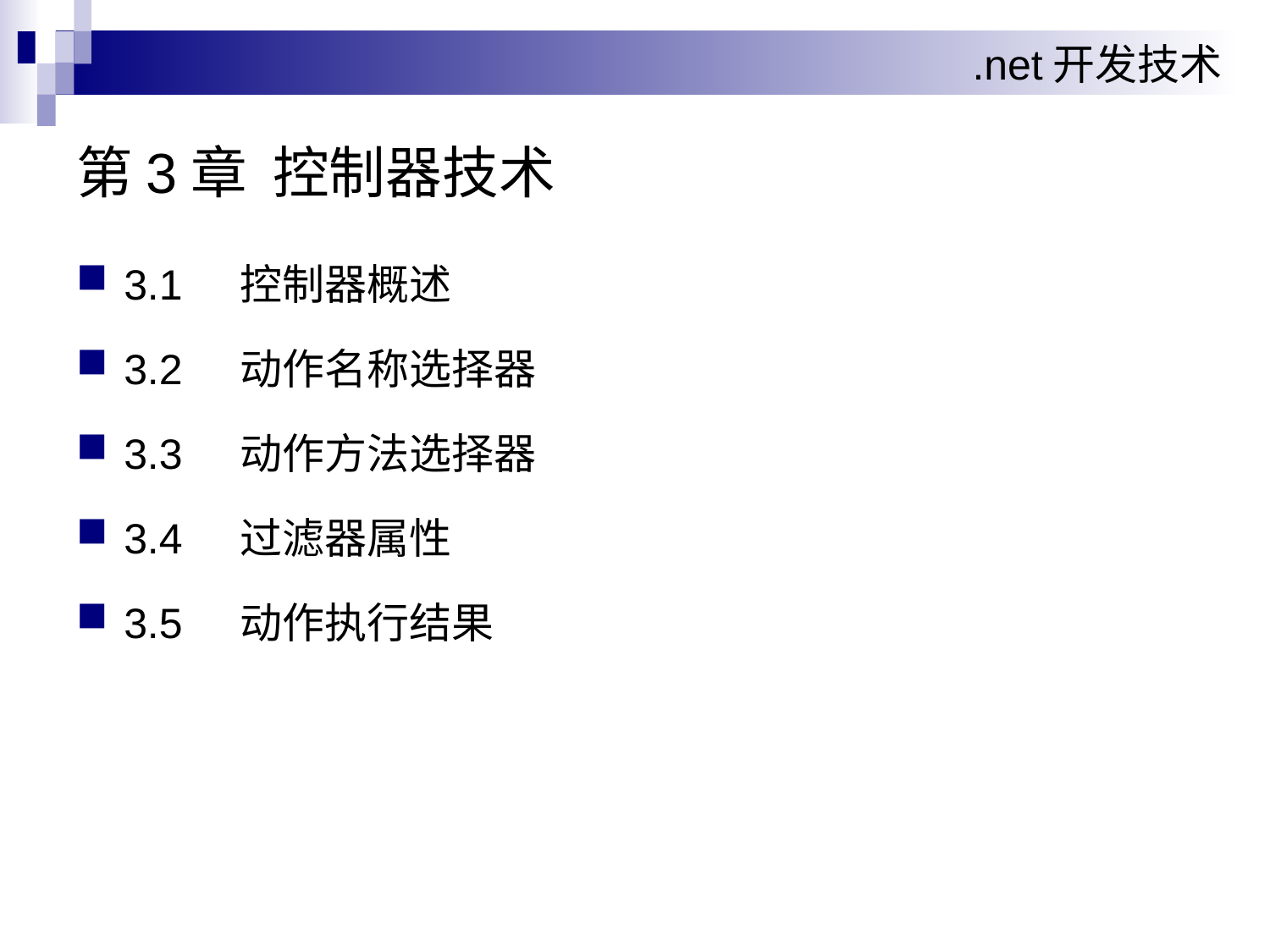

第3章  控制器技术
3.1    控制器概述
3.2    动作名称选择器
3.3    动作方法选择器
3.4    过滤器属性
3.5    动作执行结果